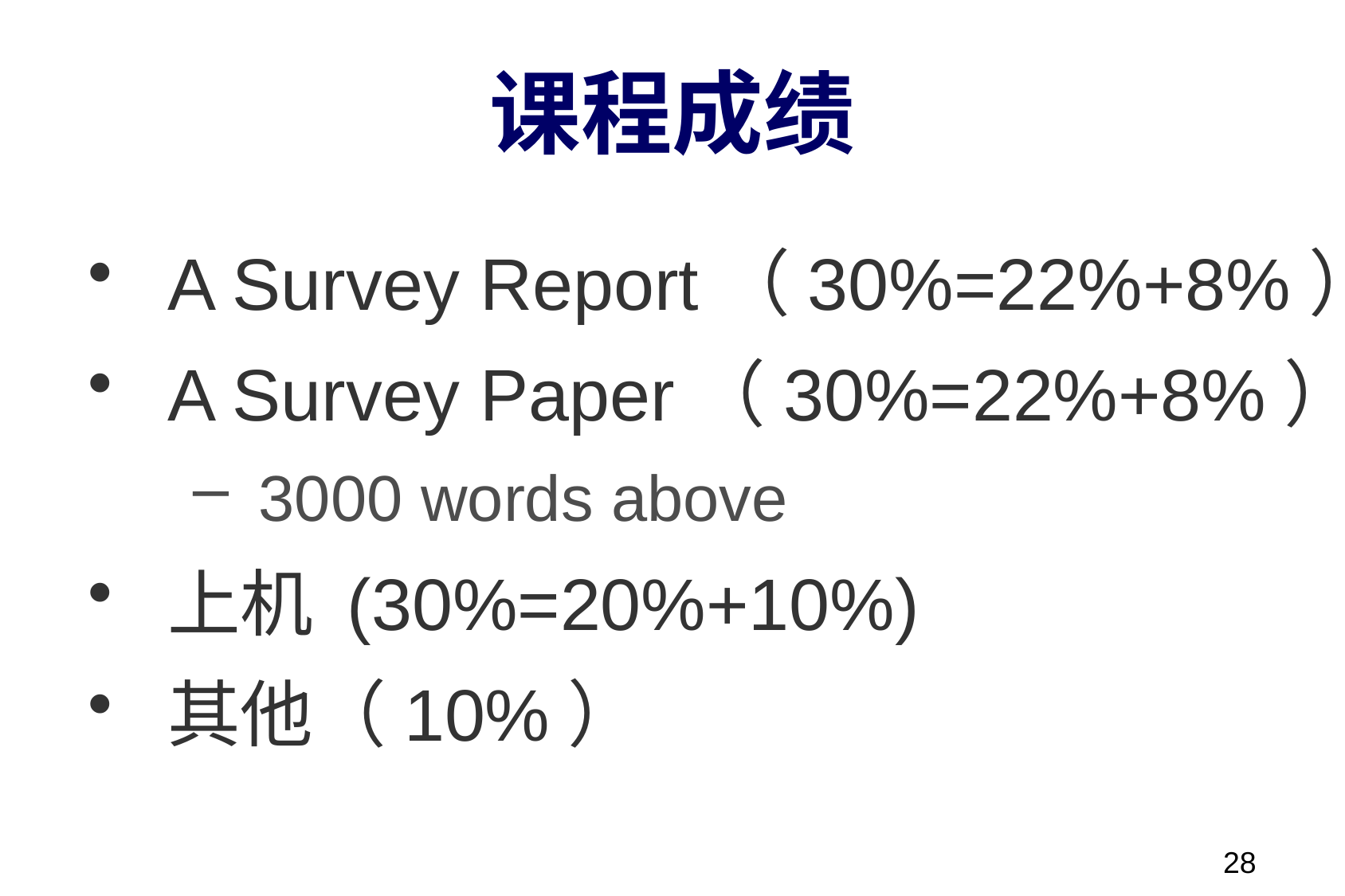

# 课程成绩
A Survey Report（30%=22%+8%）
A Survey Paper（30%=22%+8%）
3000 words above
上机 (30%=20%+10%)
其他（10%）
28